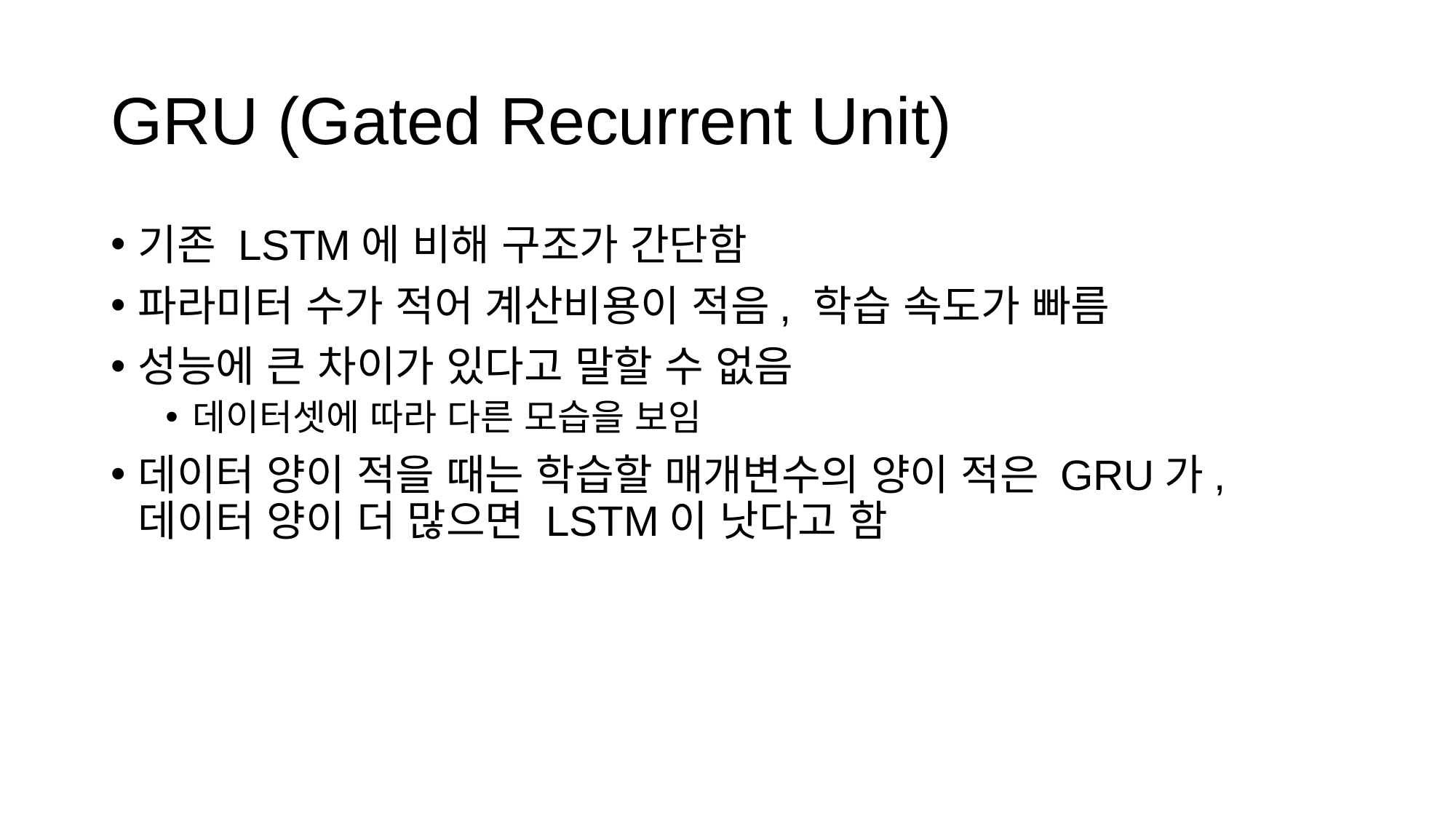

# GRU (Gated Recurrent Unit)
기존 LSTM에 비해 구조가 간단함
파라미터 수가 적어 계산비용이 적음, 학습 속도가 빠름
성능에 큰 차이가 있다고 말할 수 없음
데이터셋에 따라 다른 모습을 보임
데이터 양이 적을 때는 학습할 매개변수의 양이 적은 GRU가,
데이터 양이 더 많으면 LSTM이 낫다고 함